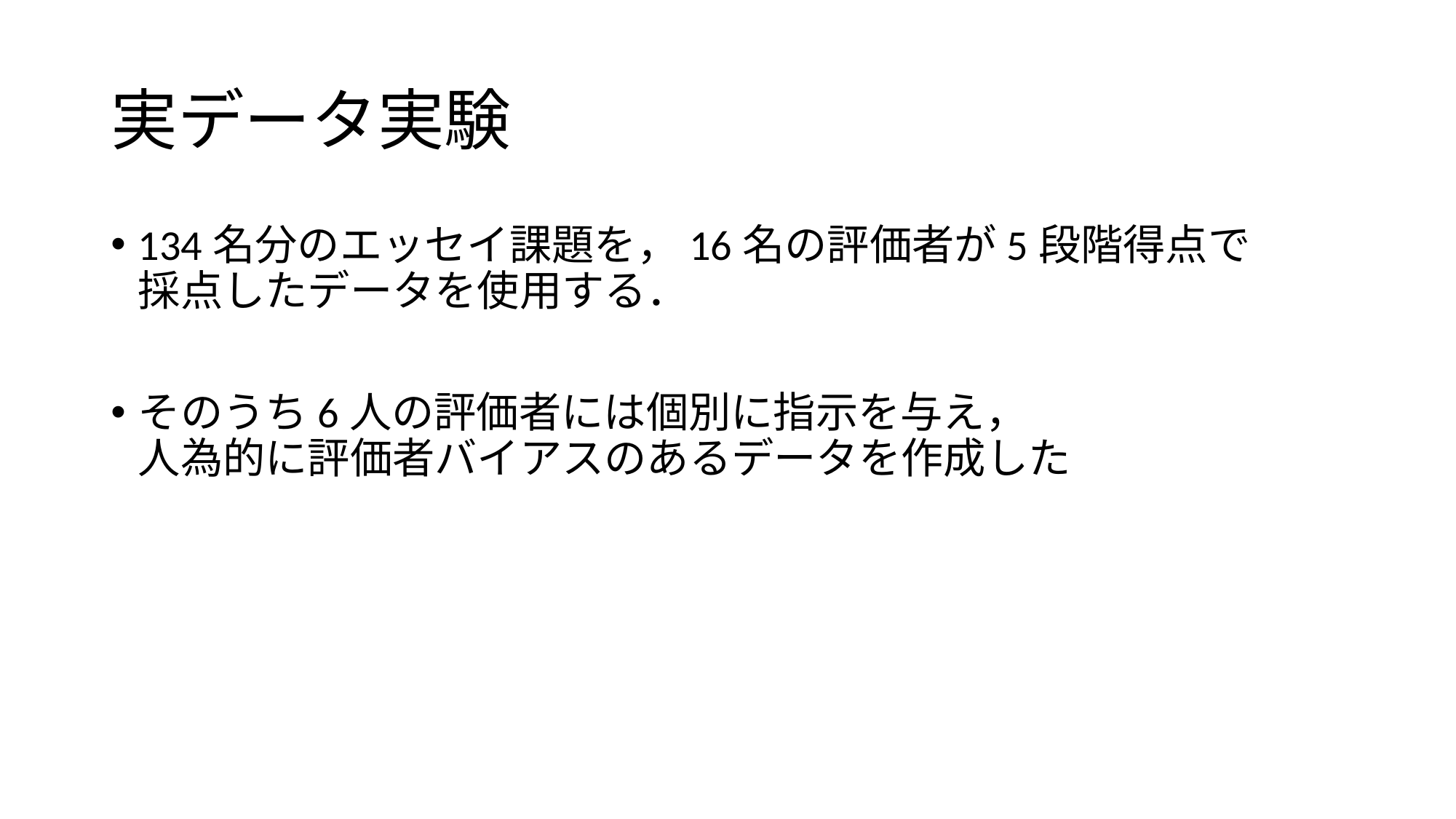

# 実データ実験
134名分のエッセイ課題を，16名の評価者が5段階得点で
採点したデータを使用する．

そのうち6人の評価者には個別に指示を与え，
人為的に評価者バイアスのあるデータを作成した